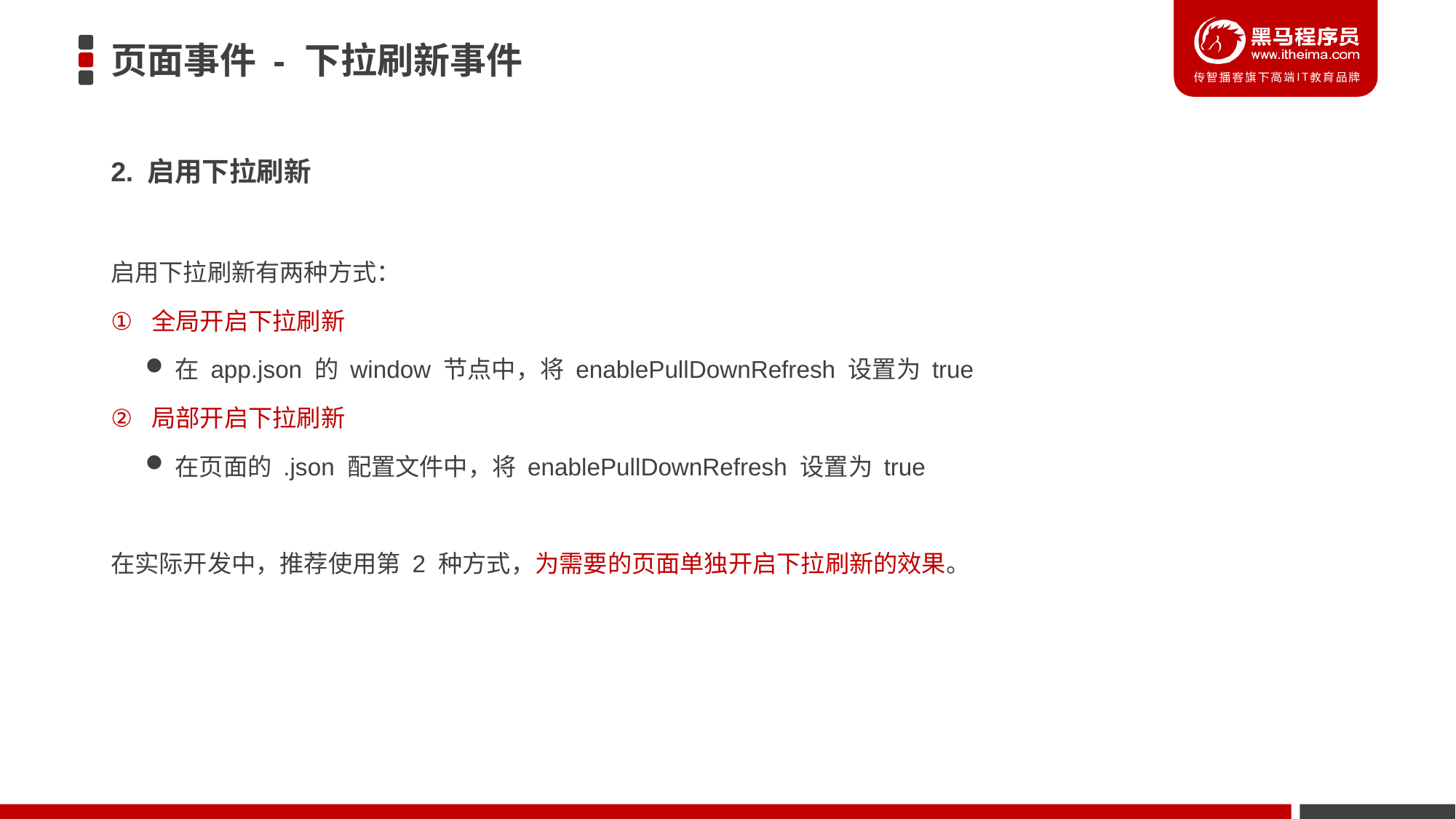

# 页面事件 - 下拉刷新事件
2. 启用下拉刷新
启用下拉刷新有两种方式：
全局开启下拉刷新
在 app.json 的 window 节点中，将 enablePullDownRefresh 设置为 true
局部开启下拉刷新
在页面的 .json 配置文件中，将 enablePullDownRefresh 设置为 true

在实际开发中，推荐使用第 2 种方式，为需要的页面单独开启下拉刷新的效果。